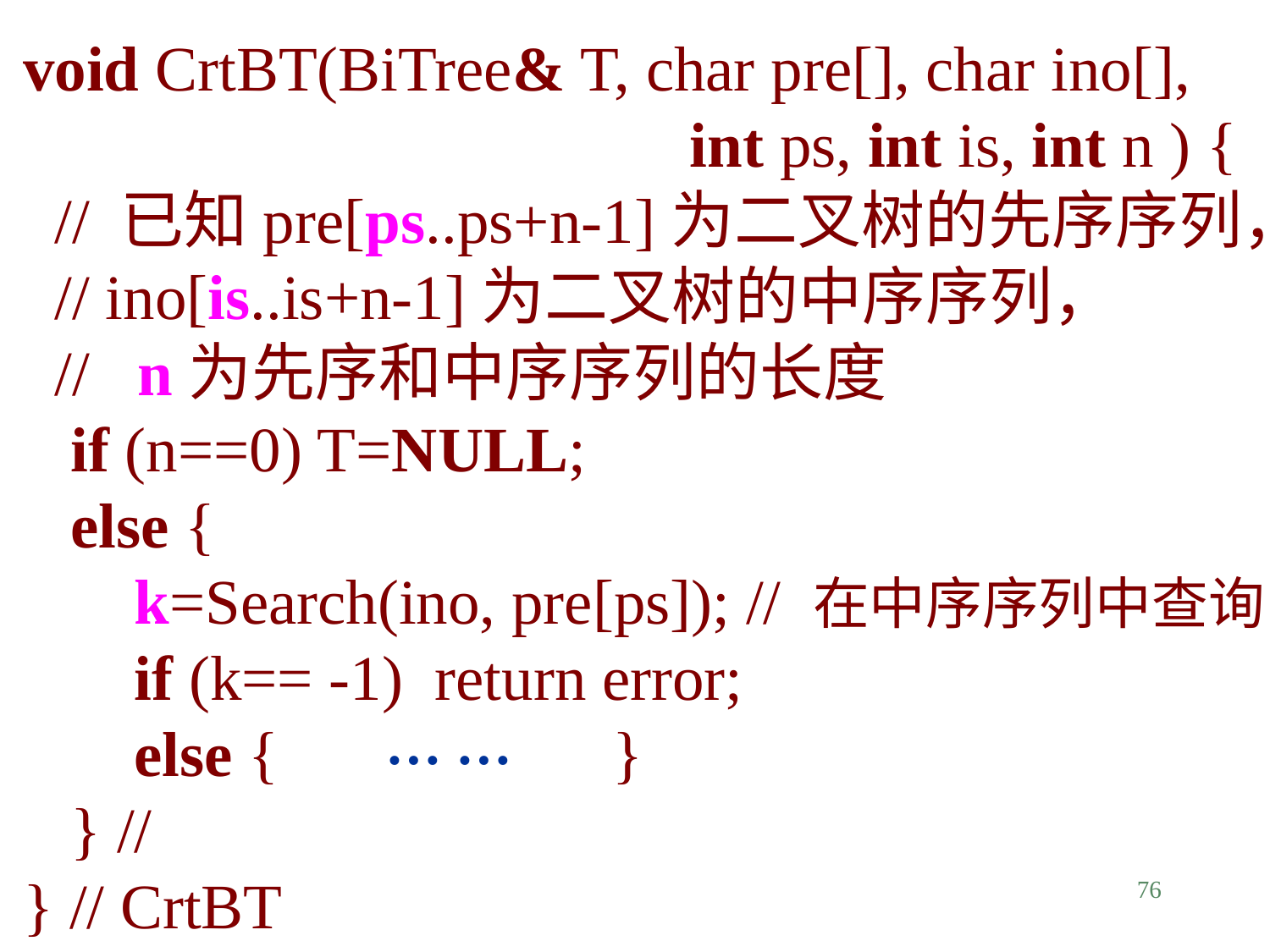

void CrtBT(BiTree& T, char pre[], char ino[],
                                          int ps, int is, int n ) {
  // 已知pre[ps..ps+n-1]为二叉树的先序序列，
  // ino[is..is+n-1]为二叉树的中序序列，
  //   n为先序和中序序列的长度
   if (n==0) T=NULL;
   else {
       k=Search(ino, pre[ps]); // 在中序序列中查询
       if (k== -1)  return error;
       else {                     }
   } //
} // CrtBT
… …
76